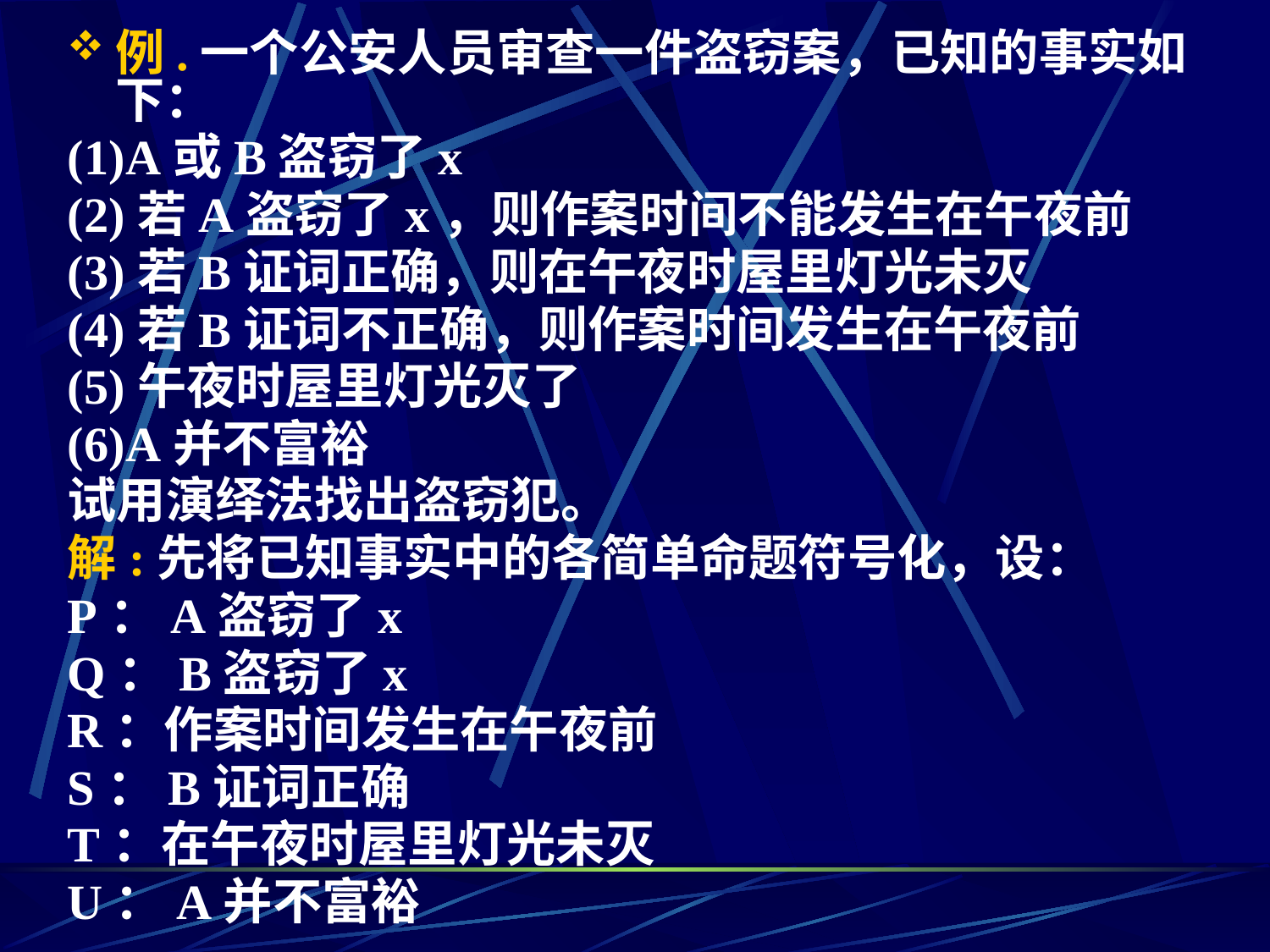

例.一个公安人员审查一件盗窃案，已知的事实如下：
(1)A或B盗窃了x
(2)若A盗窃了x，则作案时间不能发生在午夜前
(3)若B证词正确，则在午夜时屋里灯光未灭
(4)若B证词不正确，则作案时间发生在午夜前
(5)午夜时屋里灯光灭了
(6)A并不富裕
试用演绎法找出盗窃犯。
解:先将已知事实中的各简单命题符号化，设：
P：A盗窃了x
Q：B盗窃了x
R：作案时间发生在午夜前
S：B证词正确
T：在午夜时屋里灯光未灭
U：A并不富裕
86